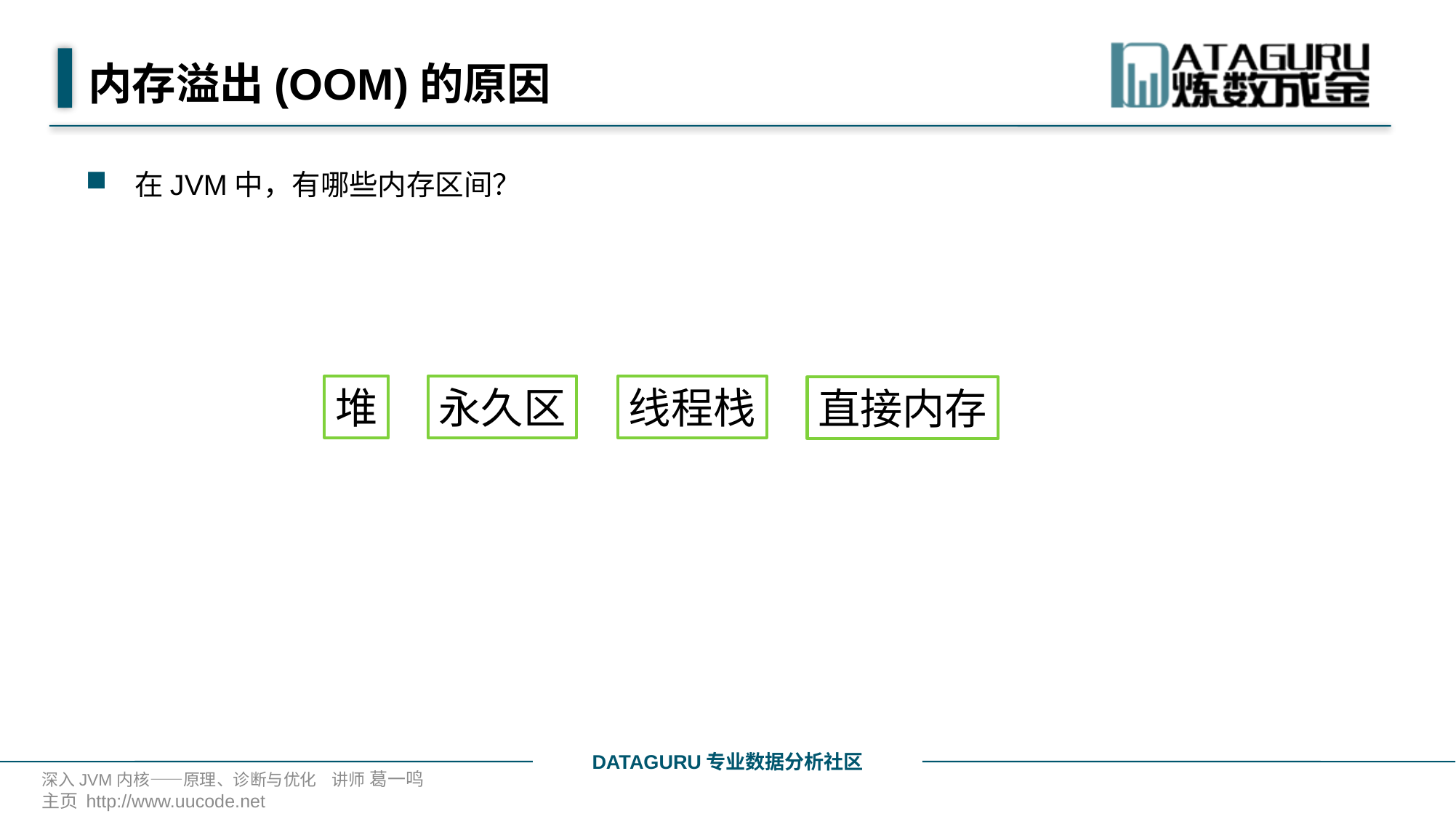

# 内存溢出(OOM)的原因
在JVM中，有哪些内存区间？

堆
永久区
线程栈
直接内存